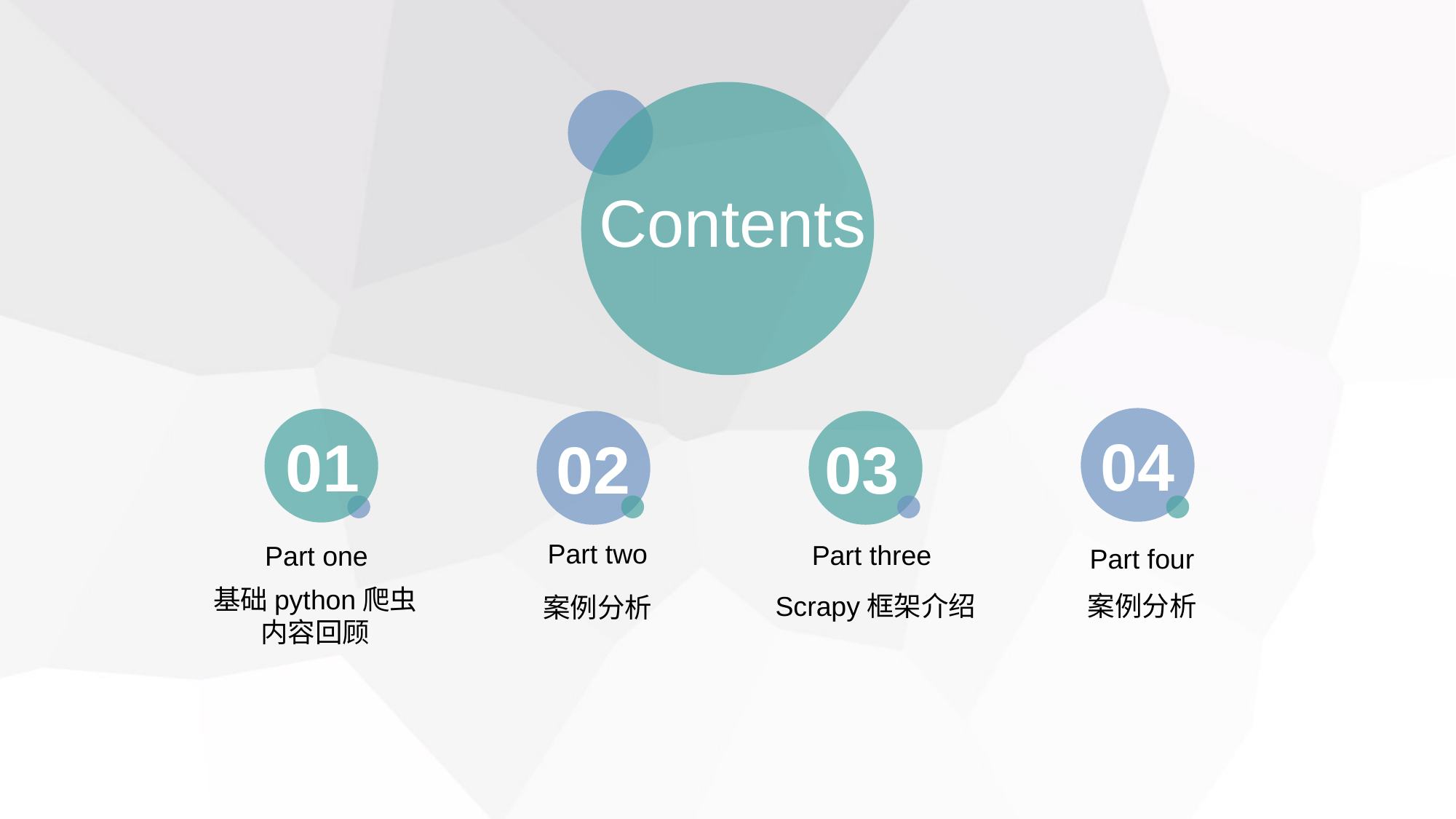

Contents

04
01
02
03

Part two
Part three
Part one
Part four
基础python爬虫内容回顾
Scrapy框架介绍
案例分析
案例分析